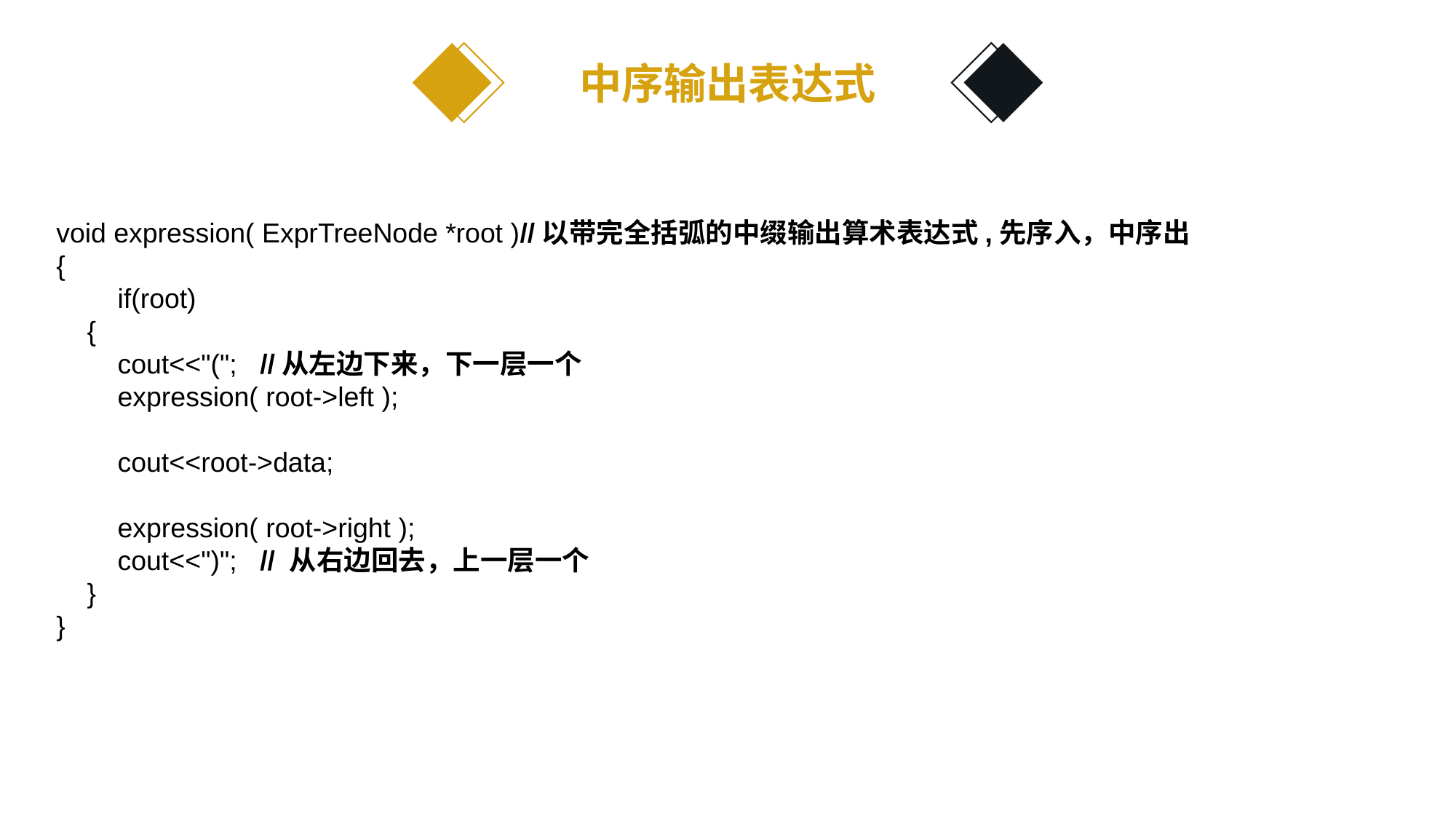

中序输出表达式
void expression( ExprTreeNode *root )//以带完全括弧的中缀输出算术表达式,先序入，中序出
{
        if(root)
    {
        cout<<"(";   //从左边下来，下一层一个
        expression( root->left );

        cout<<root->data;

        expression( root->right );
        cout<<")";   // 从右边回去，上一层一个
    }
}